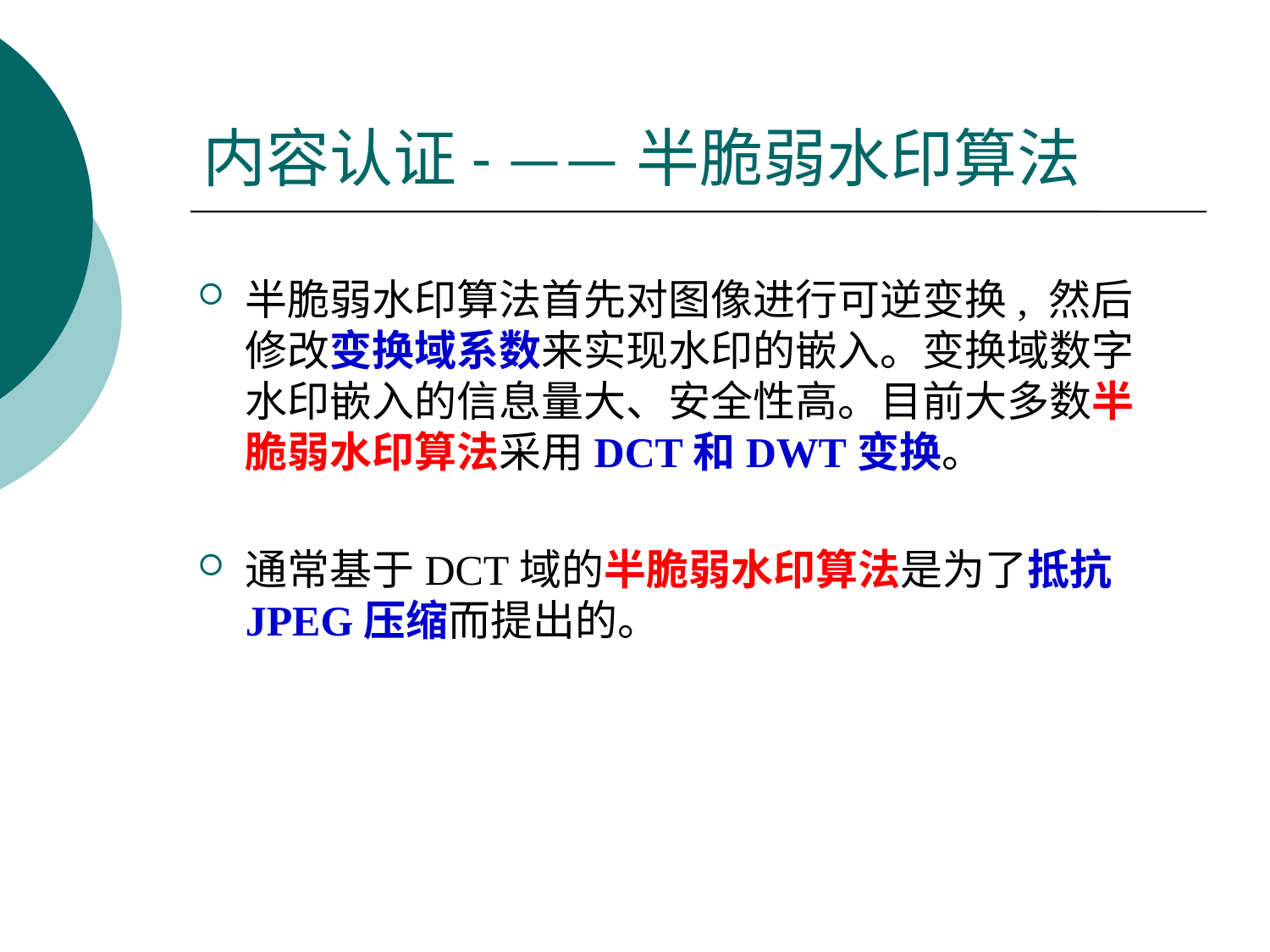

# 内容认证- ——半脆弱水印算法
半脆弱水印算法首先对图像进行可逆变换, 然后修改变换域系数来实现水印的嵌入。变换域数字水印嵌入的信息量大、安全性高。目前大多数半脆弱水印算法采用DCT和DWT变换。

通常基于DCT域的半脆弱水印算法是为了抵抗JPEG压缩而提出的。